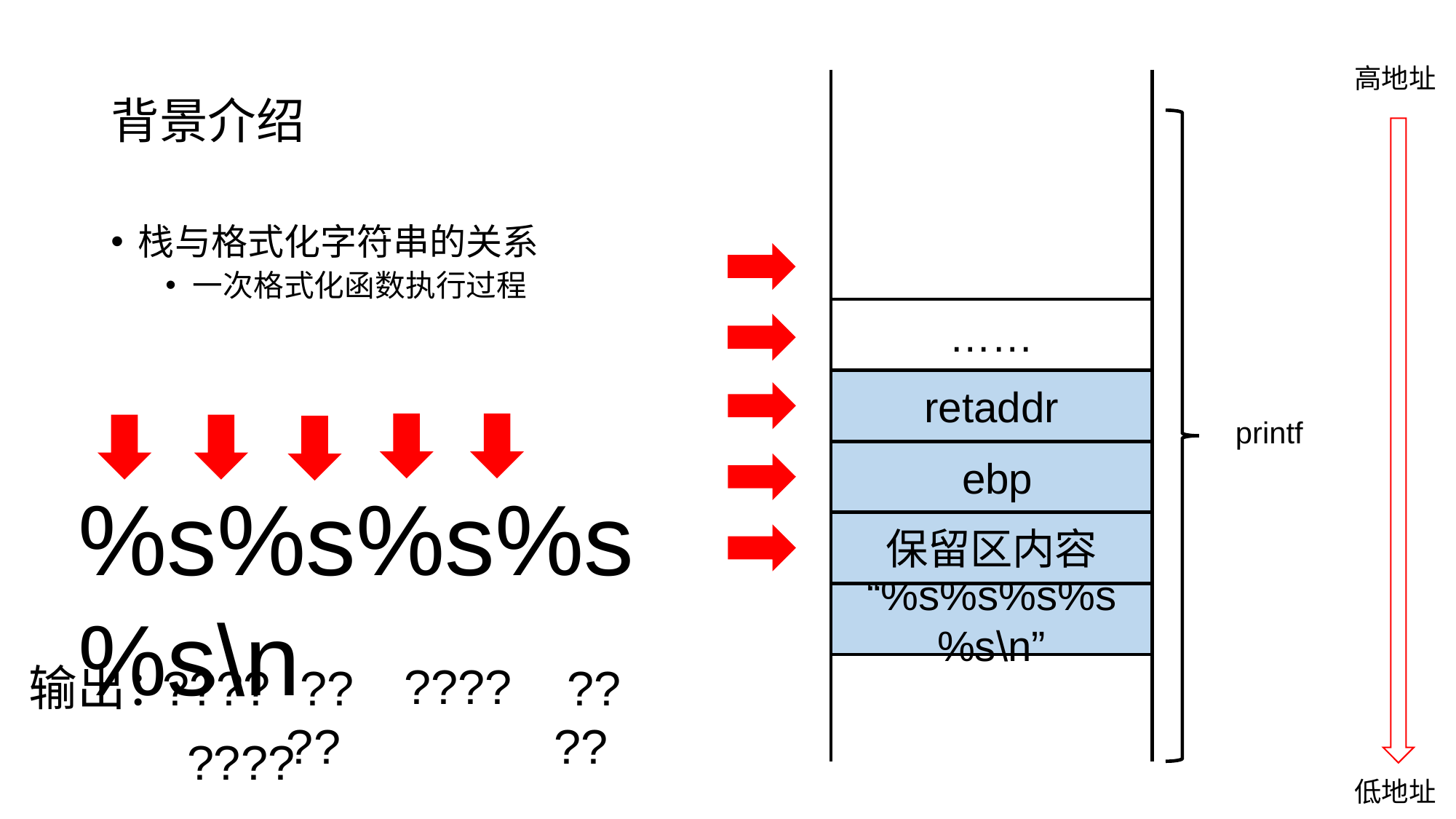

# 背景介绍
高地址

栈与格式化字符串的关系
一次格式化函数执行过程

……

retaddr

printf

 ebp

%s%s%s%s%s\n
保留区内容

“%s%s%s%s%s\n”
 ????
输出：
????
 ????
 ????
 ????
低地址